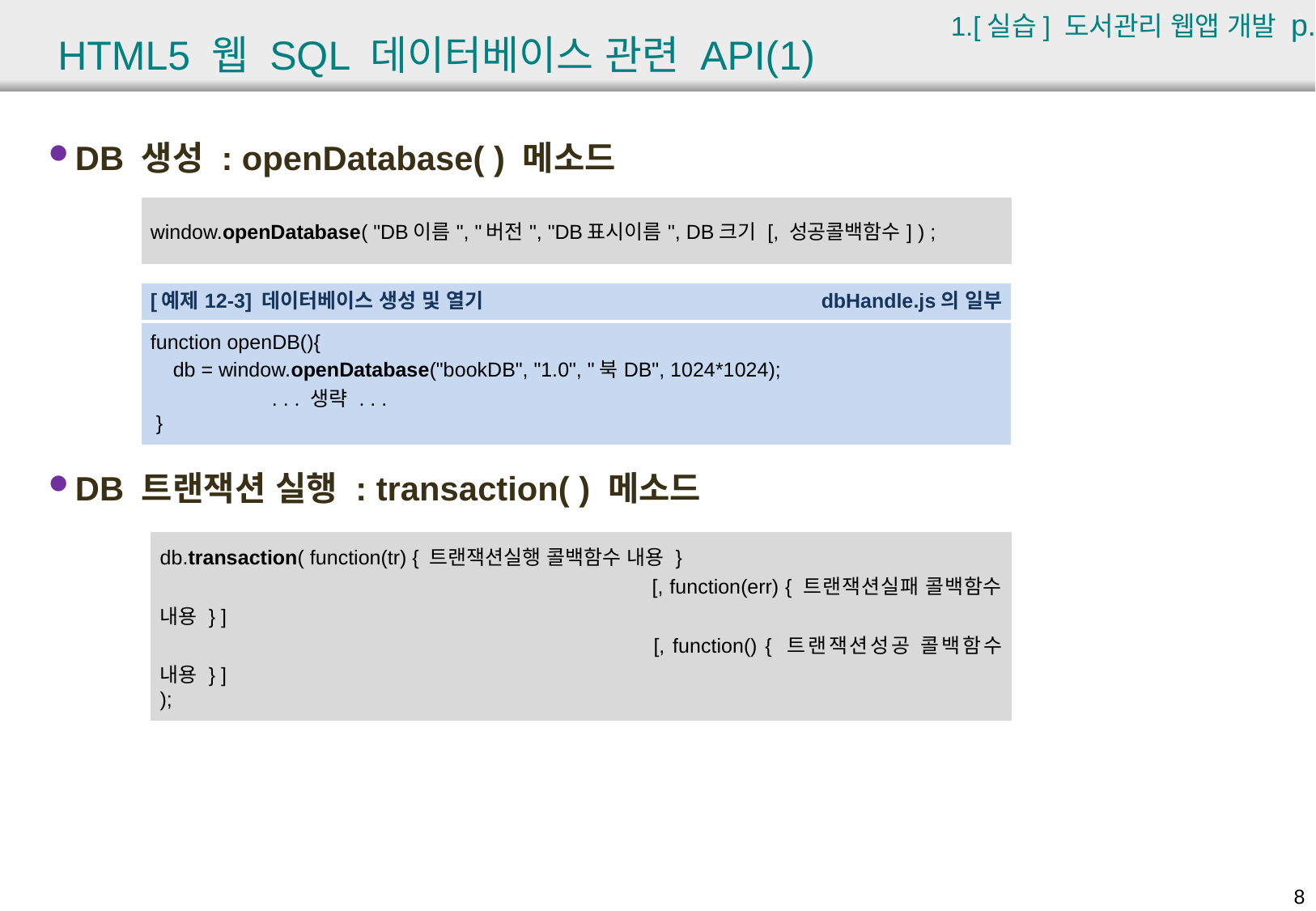

1.[실습] 도서관리 웹앱 개발 p.454
# HTML5 웹 SQL 데이터베이스 관련 API(1)
DB 생성 : openDatabase( ) 메소드

DB 트랜잭션 실행 : transaction( ) 메소드

| window.openDatabase( "DB이름", "버전", "DB표시이름", DB크기 [, 성공콜백함수] ) ; |
| --- |
| [예제12-3] 데이터베이스 생성 및 열기 | dbHandle.js의 일부 |
| --- | --- |
| function openDB(){ db = window.openDatabase("bookDB", "1.0", "북DB", 1024\*1024); . . . 생략 . . . } |  |
| db.transaction( function(tr) { 트랜잭션실행 콜백함수 내용 } [, function(err) { 트랜잭션실패 콜백함수 내용 } ] [, function() { 트랜잭션성공 콜백함수 내용 } ] ); |
| --- |